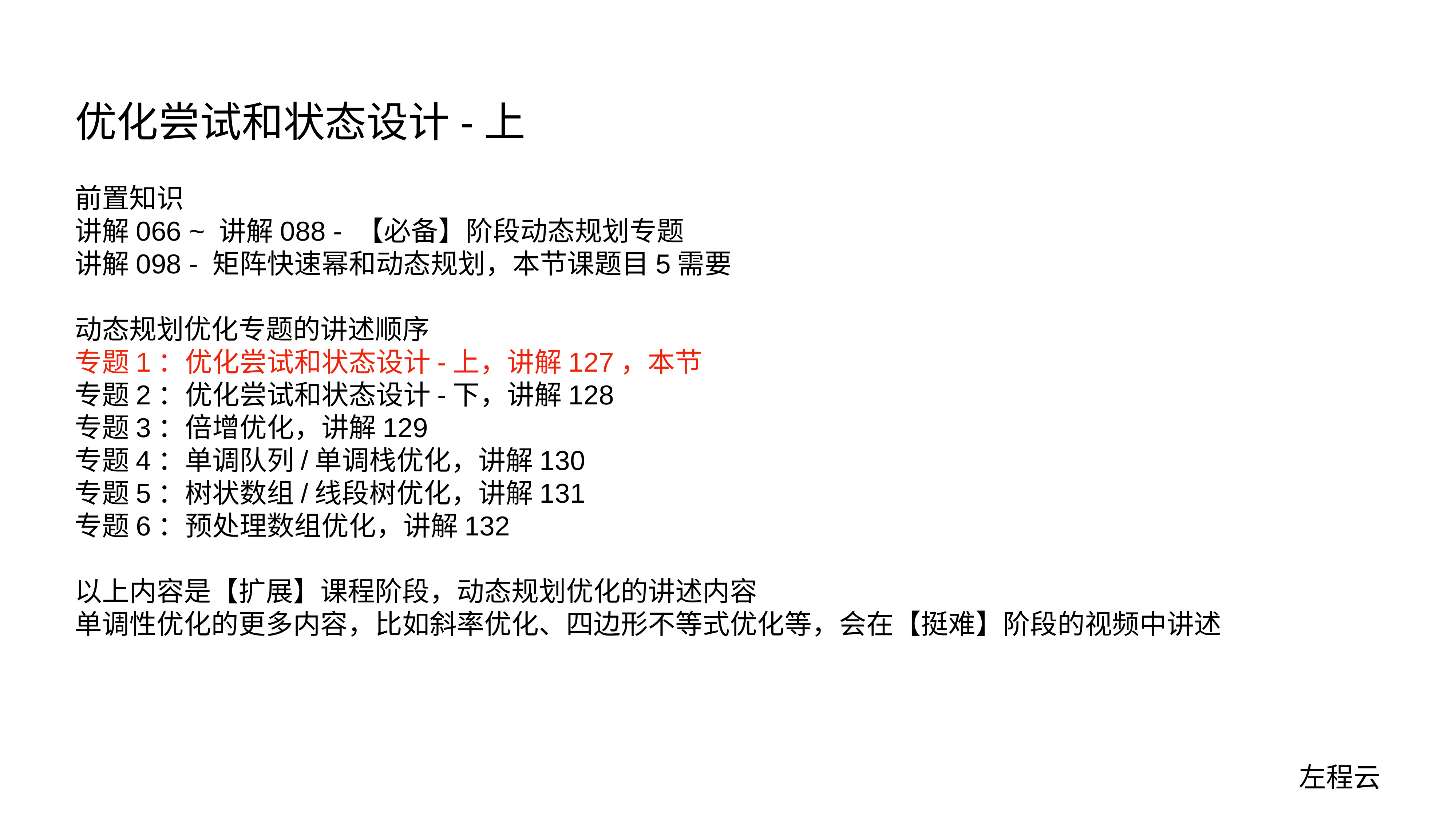

# 优化尝试和状态设计-上
前置知识
讲解066 ~ 讲解088 - 【必备】阶段动态规划专题
讲解098 - 矩阵快速幂和动态规划，本节课题目5需要

动态规划优化专题的讲述顺序
专题1：优化尝试和状态设计-上，讲解127，本节
专题2：优化尝试和状态设计-下，讲解128
专题3：倍增优化，讲解129
专题4：单调队列/单调栈优化，讲解130
专题5：树状数组/线段树优化，讲解131
专题6：预处理数组优化，讲解132

以上内容是【扩展】课程阶段，动态规划优化的讲述内容
单调性优化的更多内容，比如斜率优化、四边形不等式优化等，会在【挺难】阶段的视频中讲述
左程云